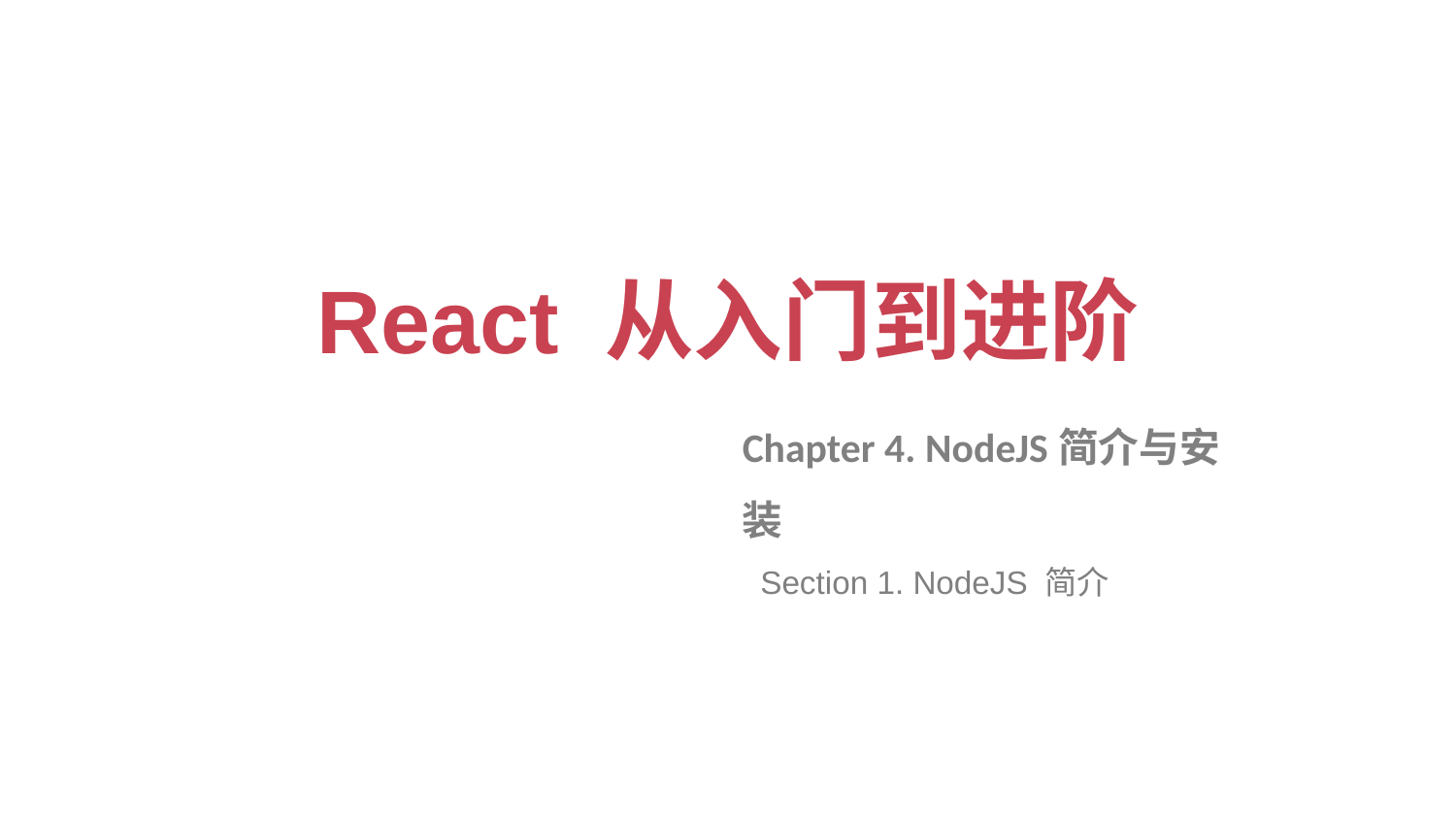

# React 从入门到进阶
Chapter 4. NodeJS简介与安装
  Section 1. NodeJS 简介